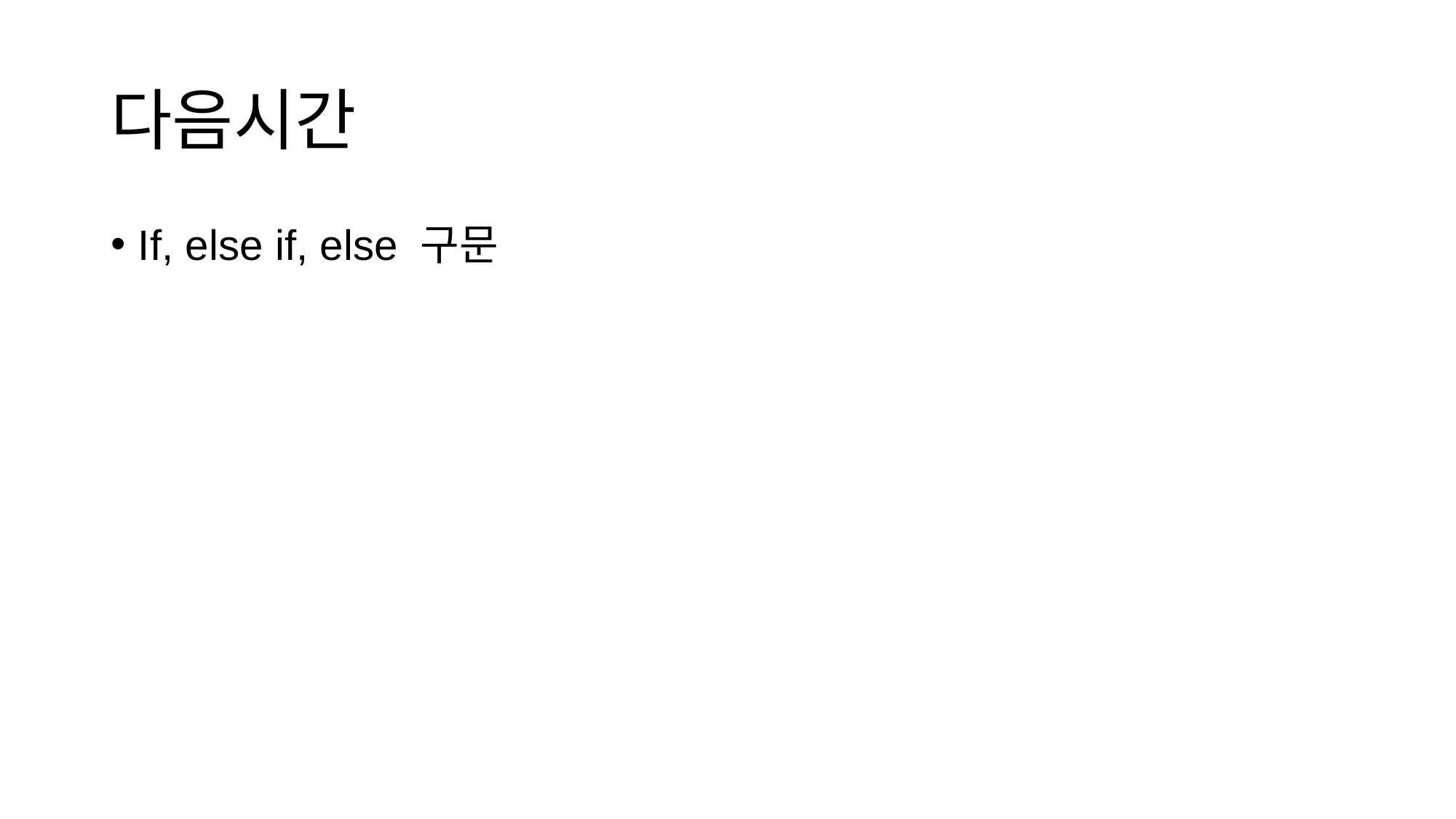

# 다음시간
If, else if, else 구문